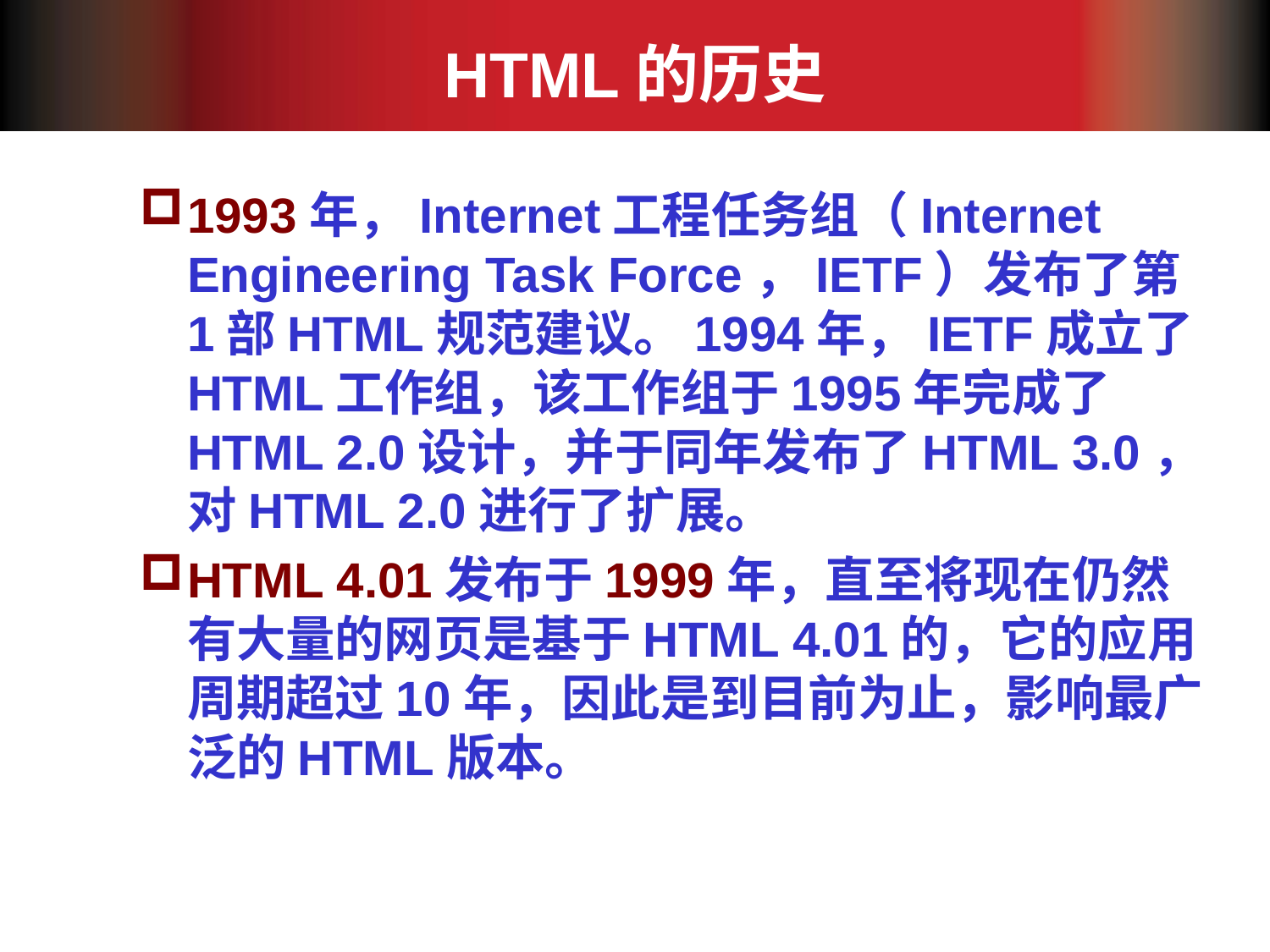

# HTML的历史
1993年，Internet工程任务组（Internet Engineering Task Force，IETF）发布了第1部HTML规范建议。1994年，IETF成立了HTML工作组，该工作组于1995年完成了HTML 2.0设计，并于同年发布了HTML 3.0，对HTML 2.0进行了扩展。
HTML 4.01发布于1999年，直至将现在仍然有大量的网页是基于HTML 4.01的，它的应用周期超过10年，因此是到目前为止，影响最广泛的HTML版本。